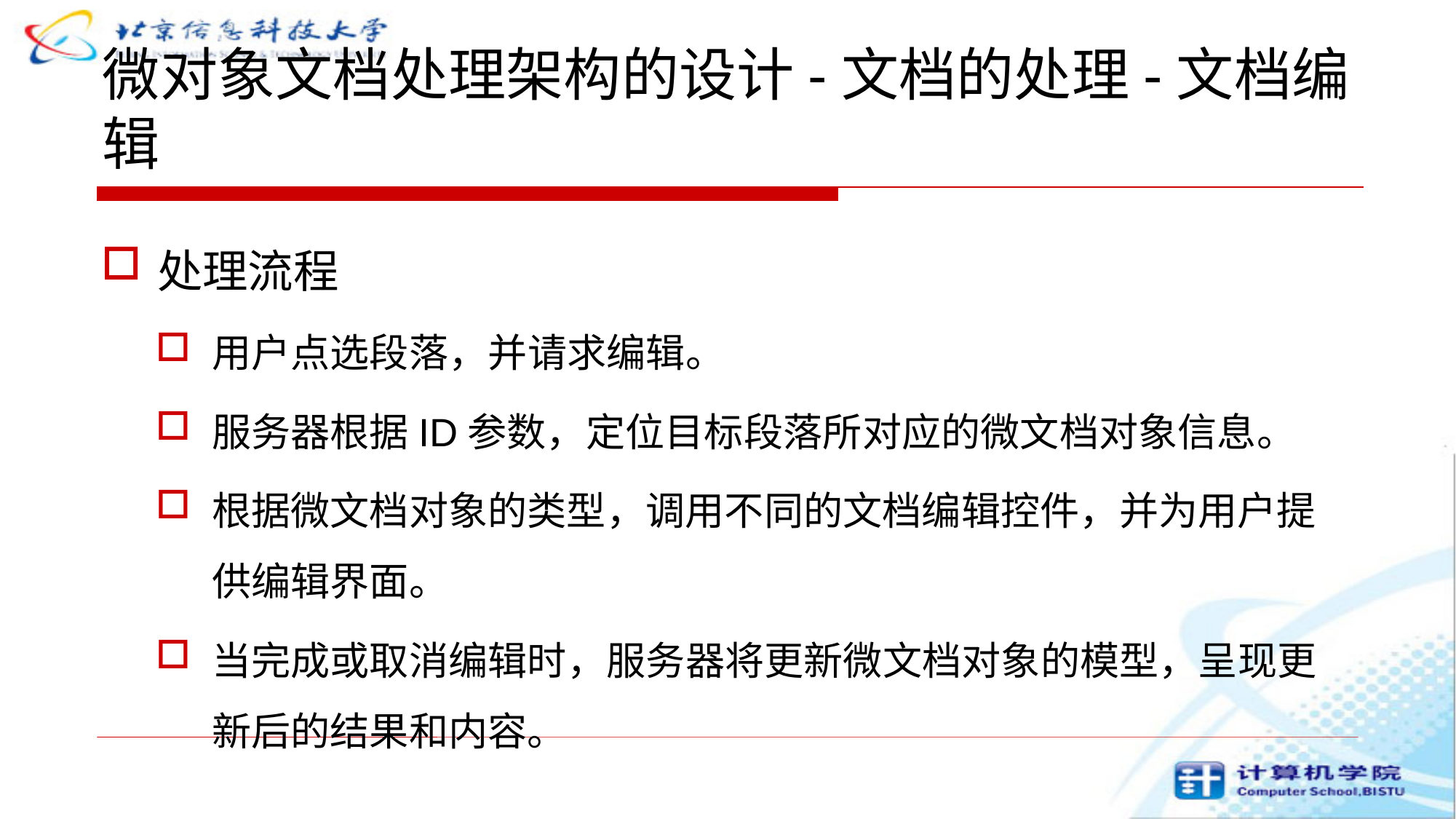

# 微对象文档处理架构的设计-文档的处理-文档编辑
处理流程
用户点选段落，并请求编辑。
服务器根据ID参数，定位目标段落所对应的微文档对象信息。
根据微文档对象的类型，调用不同的文档编辑控件，并为用户提供编辑界面。
当完成或取消编辑时，服务器将更新微文档对象的模型，呈现更新后的结果和内容。